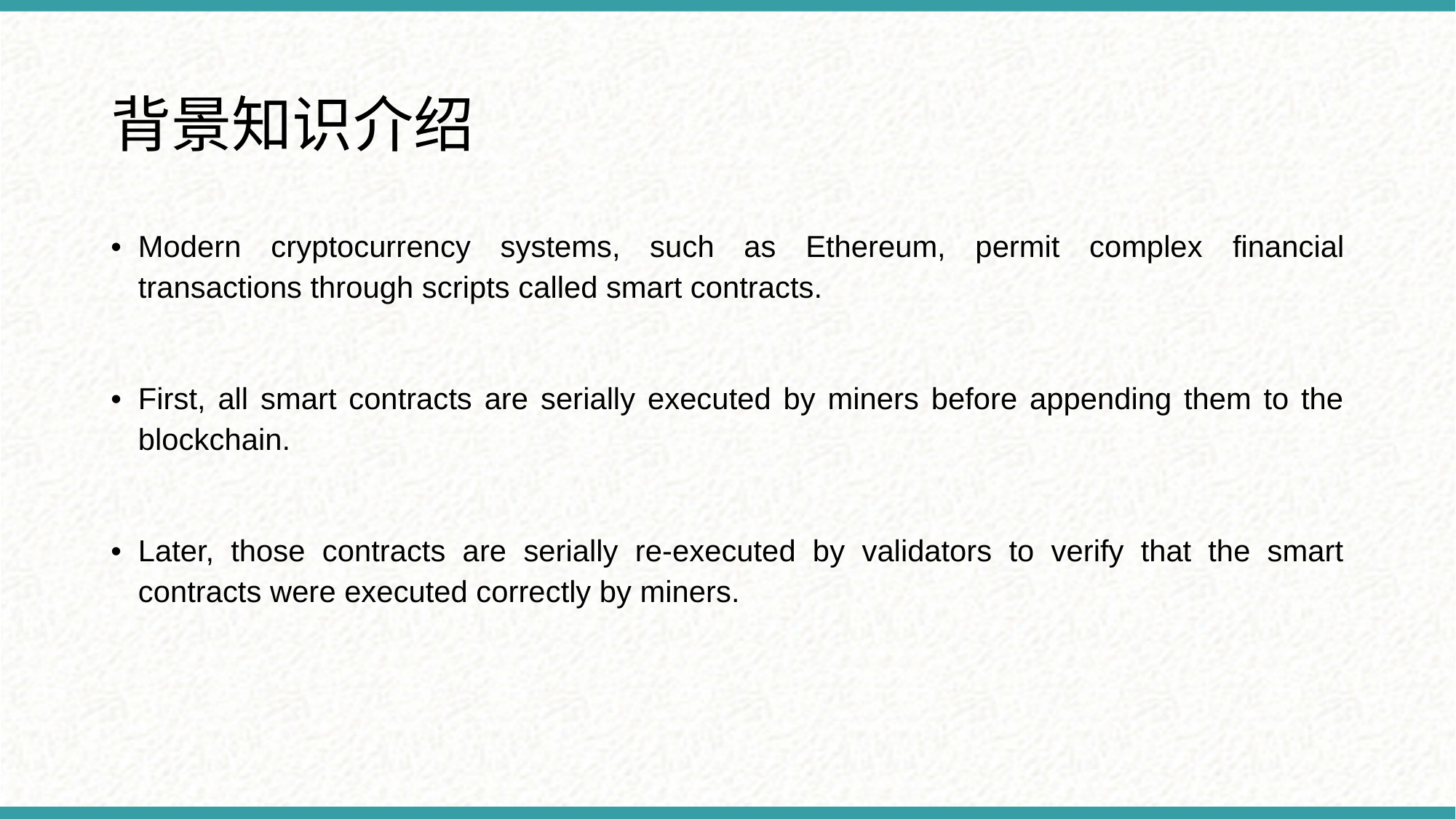

# 背景知识介绍
Modern cryptocurrency systems, such as Ethereum, permit complex financial transactions through scripts called smart contracts.

First, all smart contracts are serially executed by miners before appending them to the blockchain.

Later, those contracts are serially re-executed by validators to verify that the smart contracts were executed correctly by miners.